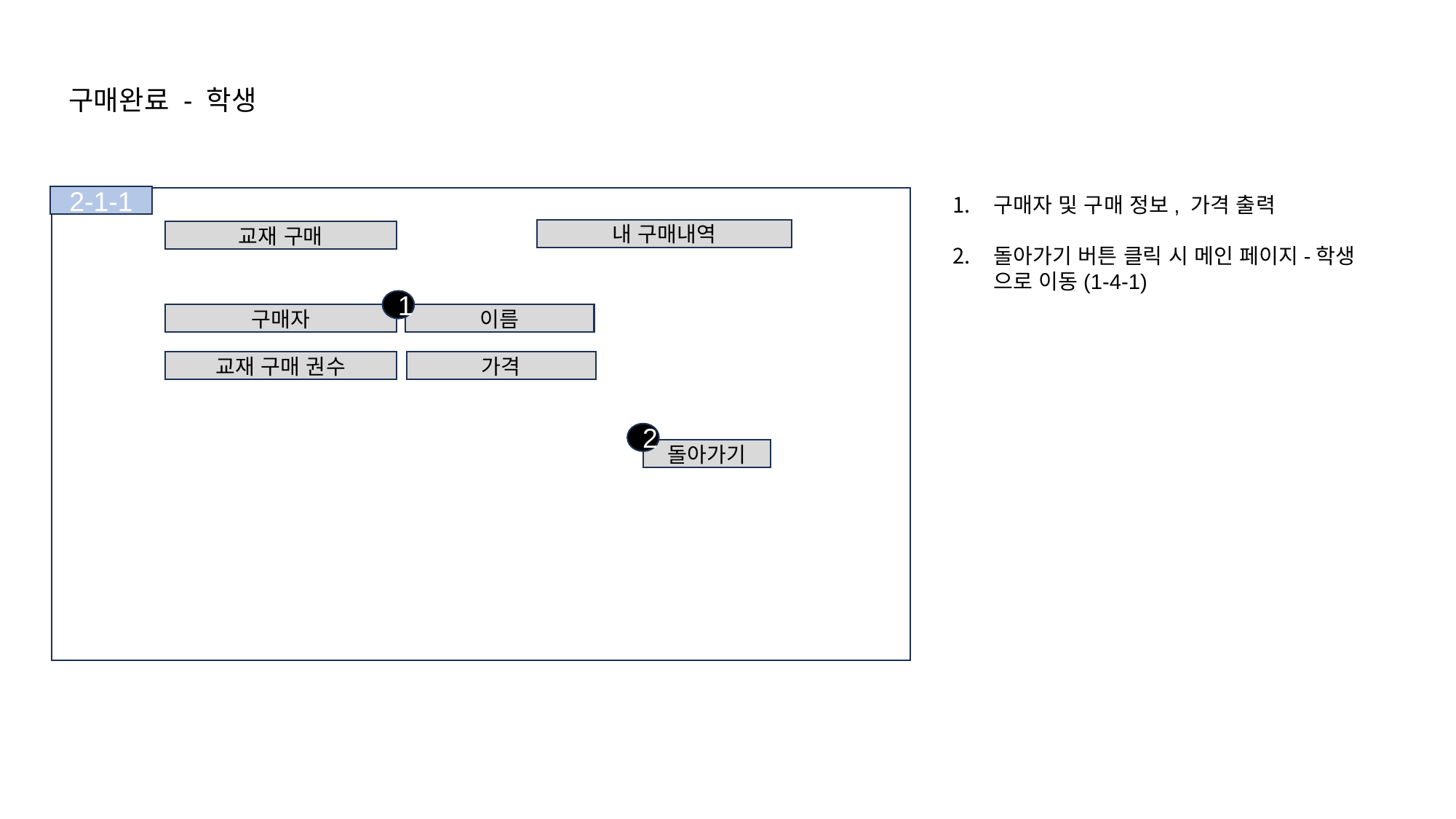

구매완료 - 학생
2-1-1
구매자 및 구매 정보, 가격 출력

돌아가기 버튼 클릭 시 메인 페이지-학생
      으로 이동(1-4-1)

내 구매내역
교재 구매
1
구매자
이름
교재 구매 권수
가격
2
돌아가기